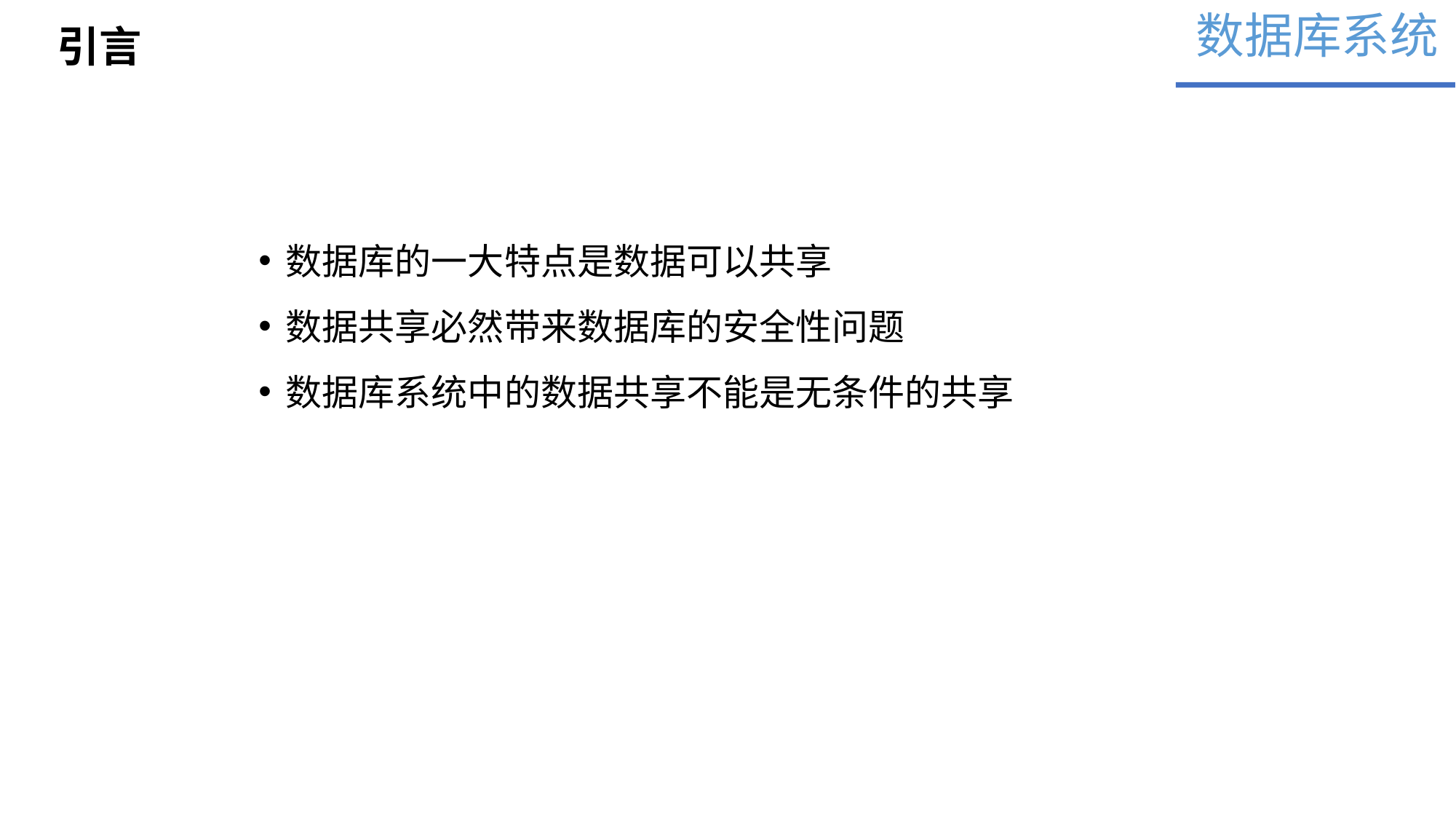

数据库系统
引言

数据库的一大特点是数据可以共享
数据共享必然带来数据库的安全性问题
数据库系统中的数据共享不能是无条件的共享